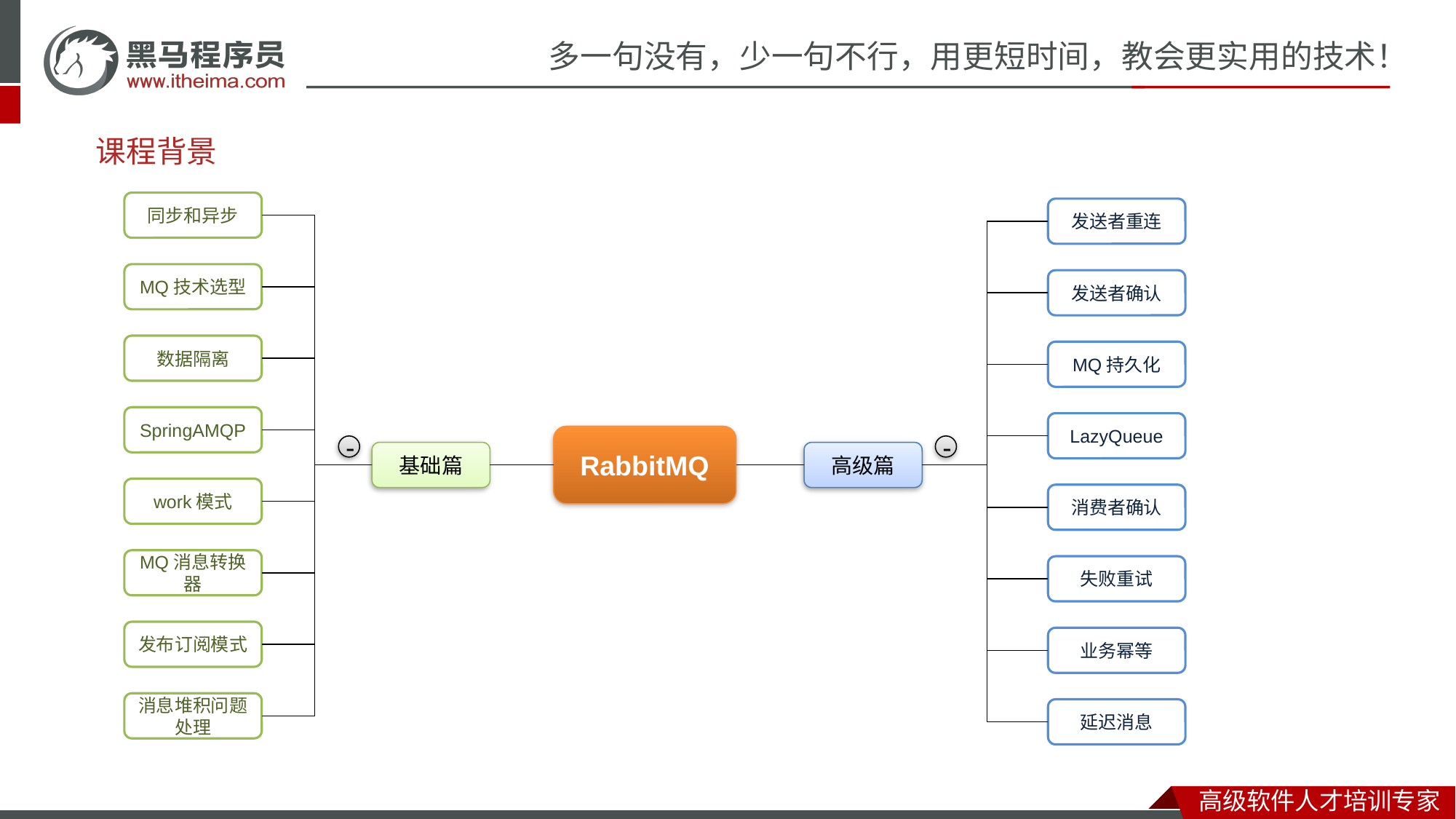

# 课程背景
同步和异步
发送者重连
MQ技术选型
发送者确认
数据隔离
MQ持久化
SpringAMQP
LazyQueue
RabbitMQ
-
-
基础篇
高级篇
work模式
消费者确认
MQ消息转换器
失败重试
发布订阅模式
业务幂等
消息堆积问题处理
延迟消息